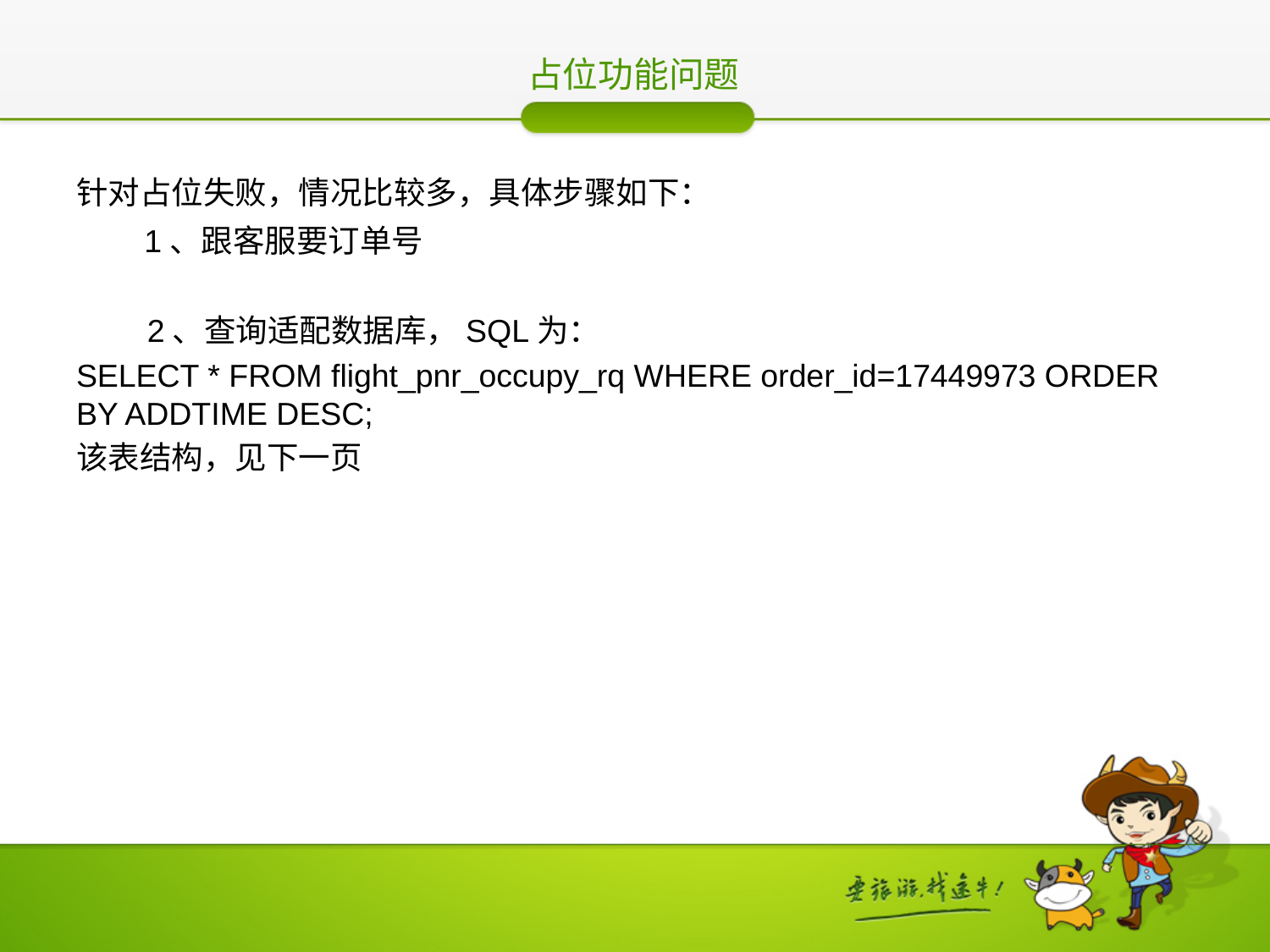

占位功能问题
针对占位失败，情况比较多，具体步骤如下：
       1、跟客服要订单号

        2、查询适配数据库，SQL为：
SELECT * FROM flight_pnr_occupy_rq WHERE order_id=17449973 ORDER BY ADDTIME DESC;
该表结构，见下一页